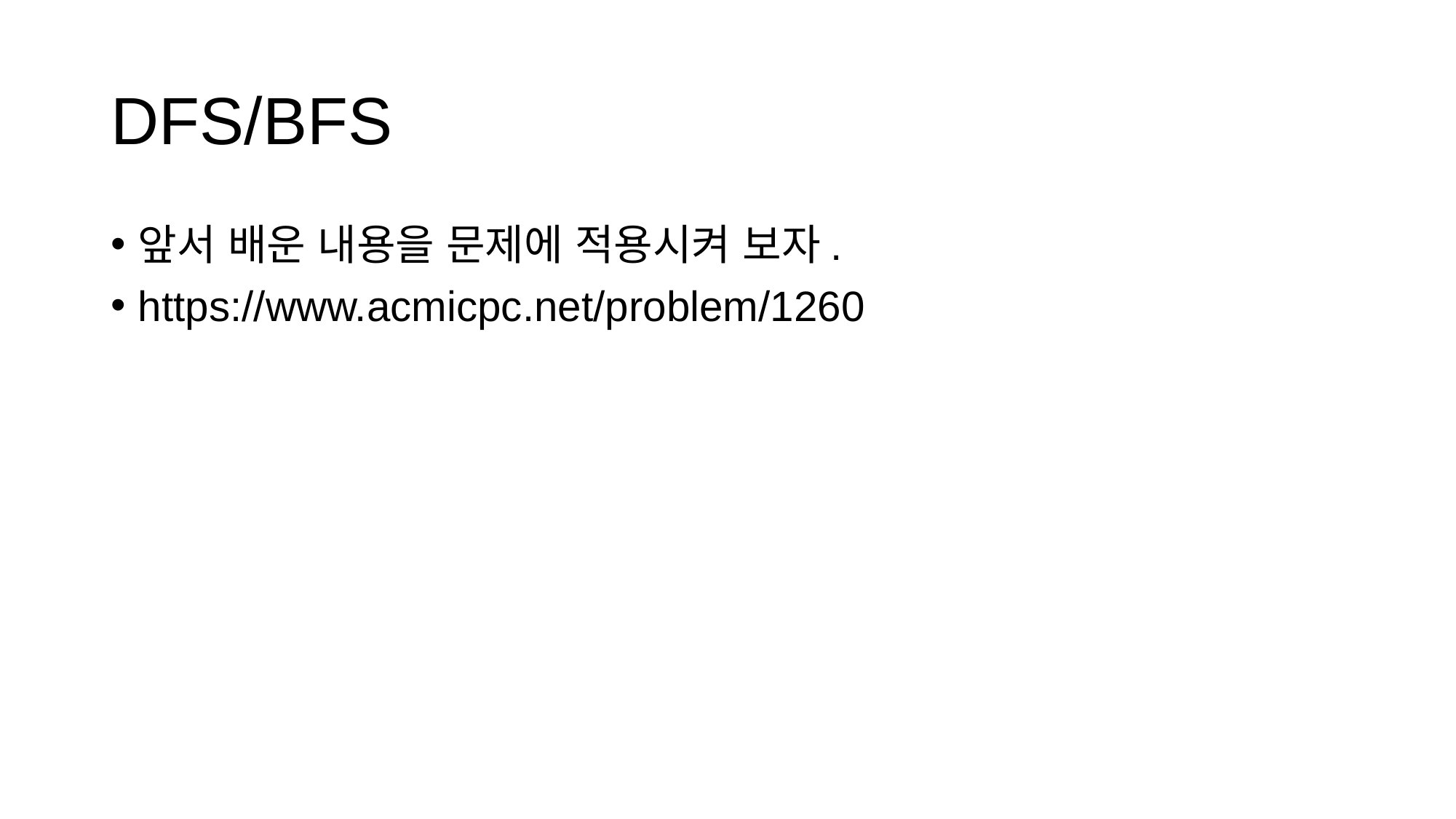

# DFS/BFS
앞서 배운 내용을 문제에 적용시켜 보자.
https://www.acmicpc.net/problem/1260